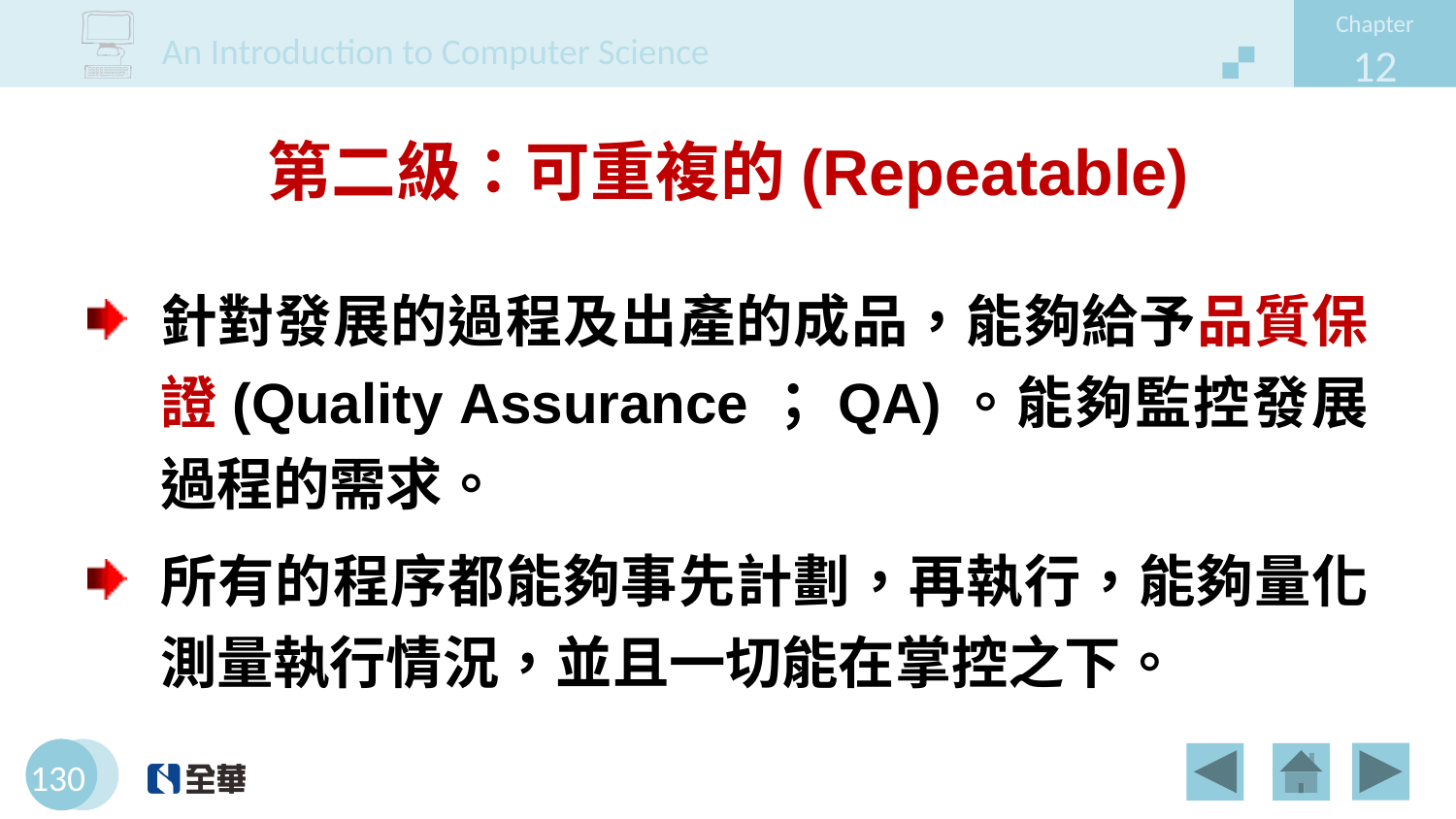

# 第二級：可重複的(Repeatable)
針對發展的過程及出產的成品，能夠給予品質保證(Quality Assurance；QA)。能夠監控發展過程的需求。
所有的程序都能夠事先計劃，再執行，能夠量化測量執行情況，並且一切能在掌控之下。